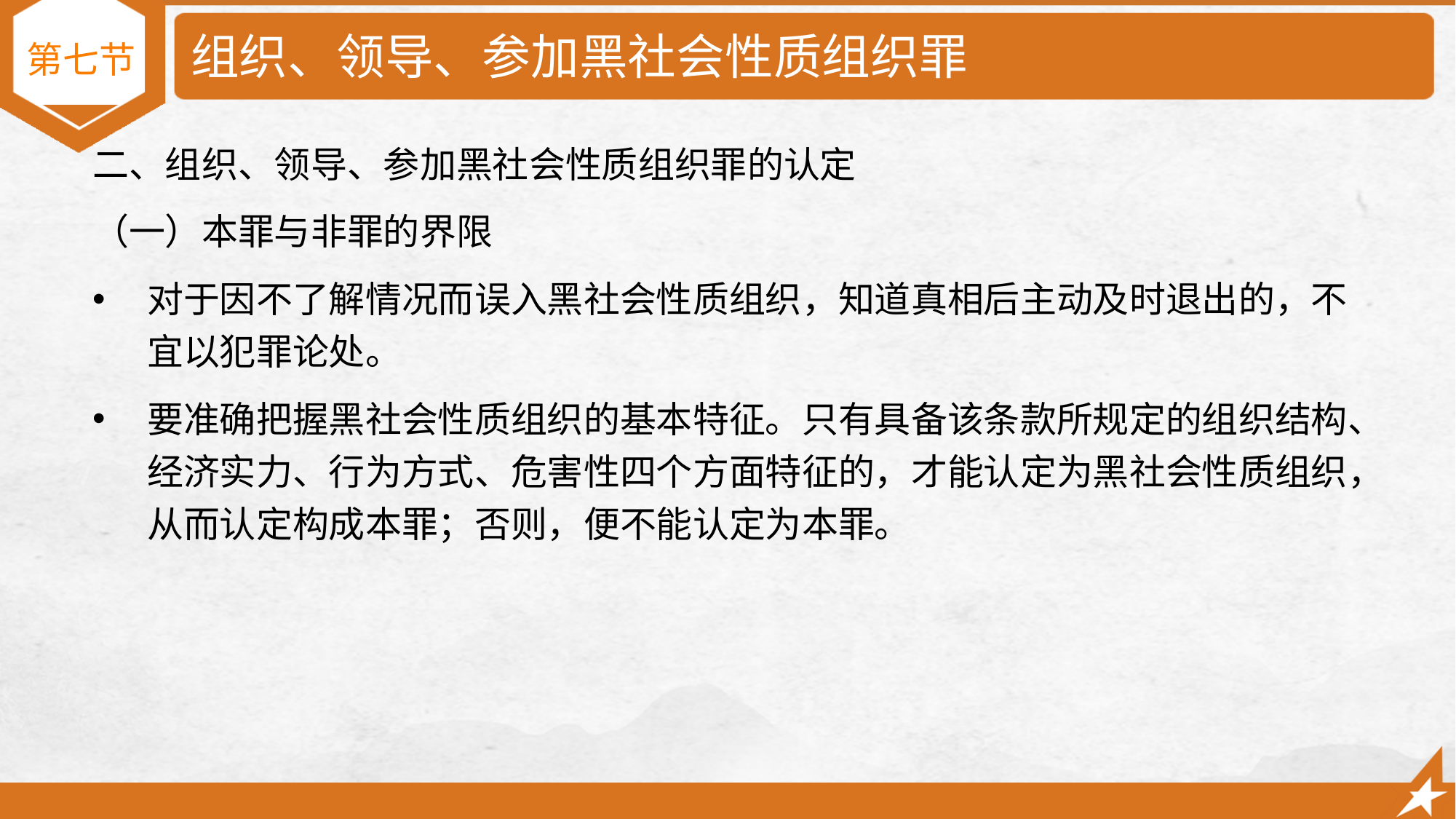

# 组织、领导、参加黑社会性质组织罪
第七节
二、组织、领导、参加黑社会性质组织罪的认定
（一）本罪与非罪的界限
对于因不了解情况而误入黑社会性质组织，知道真相后主动及时退出的，不宜以犯罪论处。
要准确把握黑社会性质组织的基本特征。只有具备该条款所规定的组织结构、经济实力、行为方式、危害性四个方面特征的，才能认定为黑社会性质组织，从而认定构成本罪；否则，便不能认定为本罪。